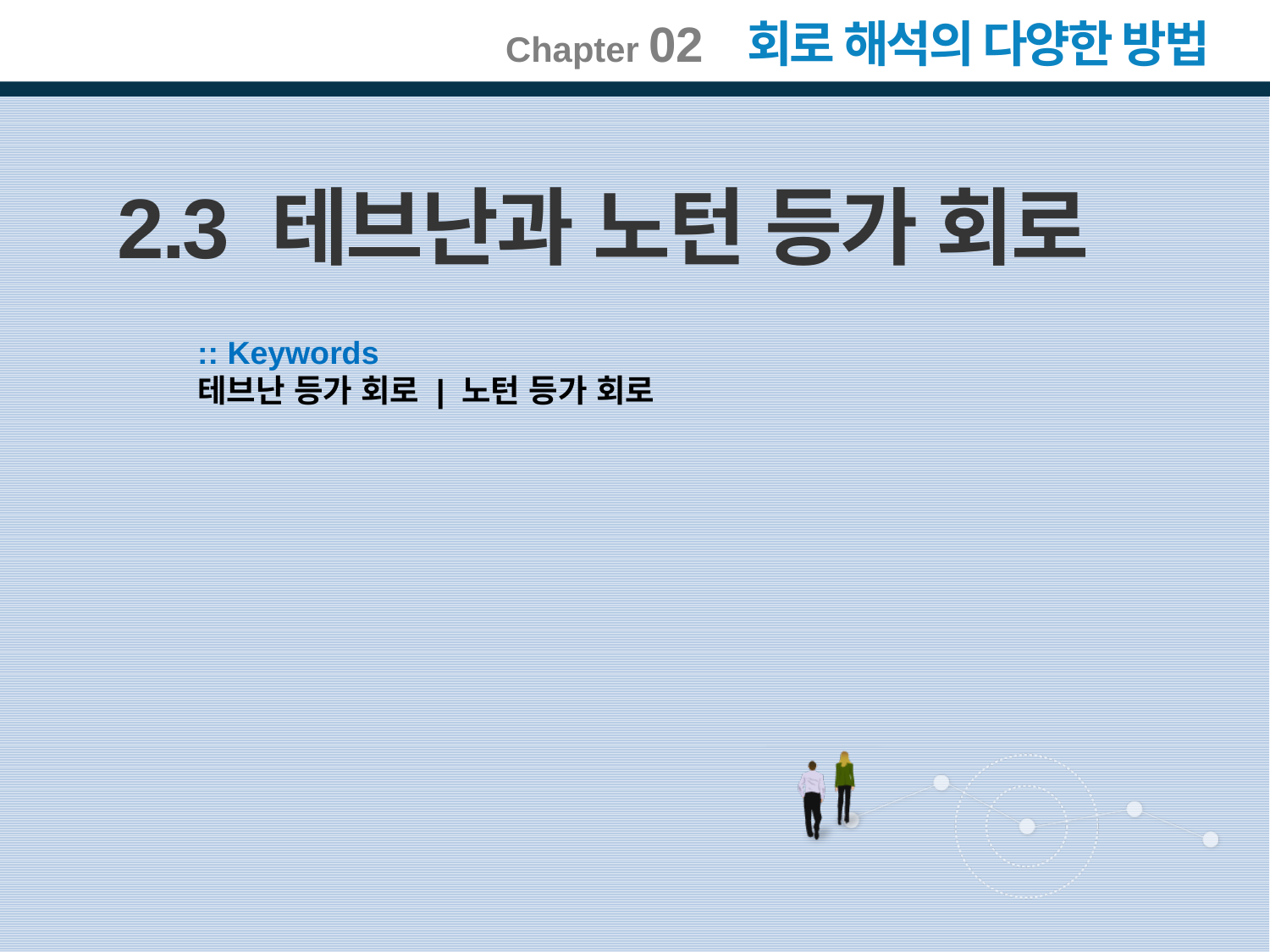

2.3 테브난과 노턴 등가 회로
:: Keywords
테브난 등가 회로 | 노턴 등가 회로